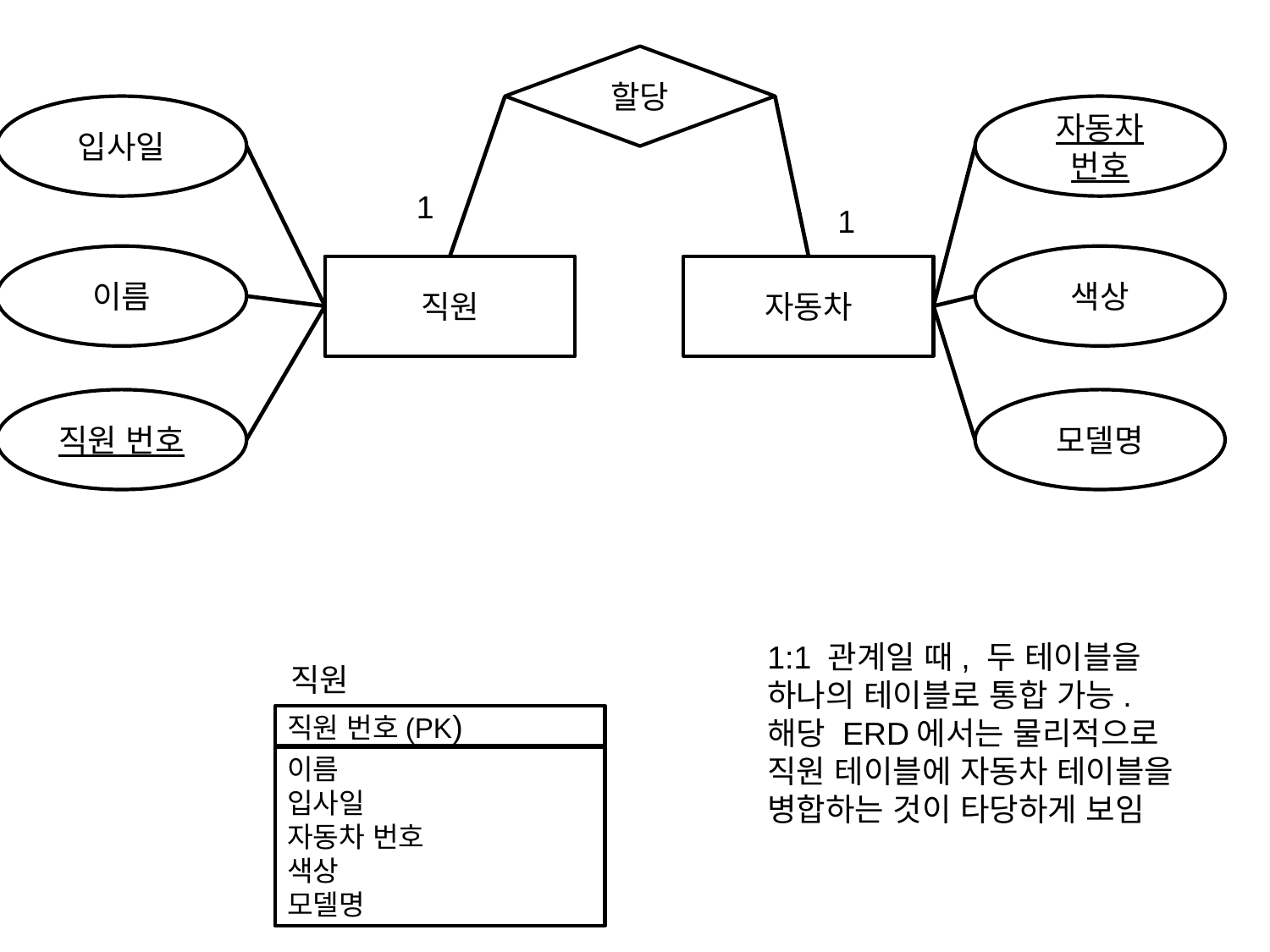

할당
입사일
자동차
번호
1
1
이름
색상
직원
자동차
직원 번호
모델명
1:1 관계일 때, 두 테이블을
하나의 테이블로 통합 가능.
해당 ERD에서는 물리적으로
직원 테이블에 자동차 테이블을
병합하는 것이 타당하게 보임
직원
직원 번호(PK)
이름
입사일
자동차 번호
색상
모델명